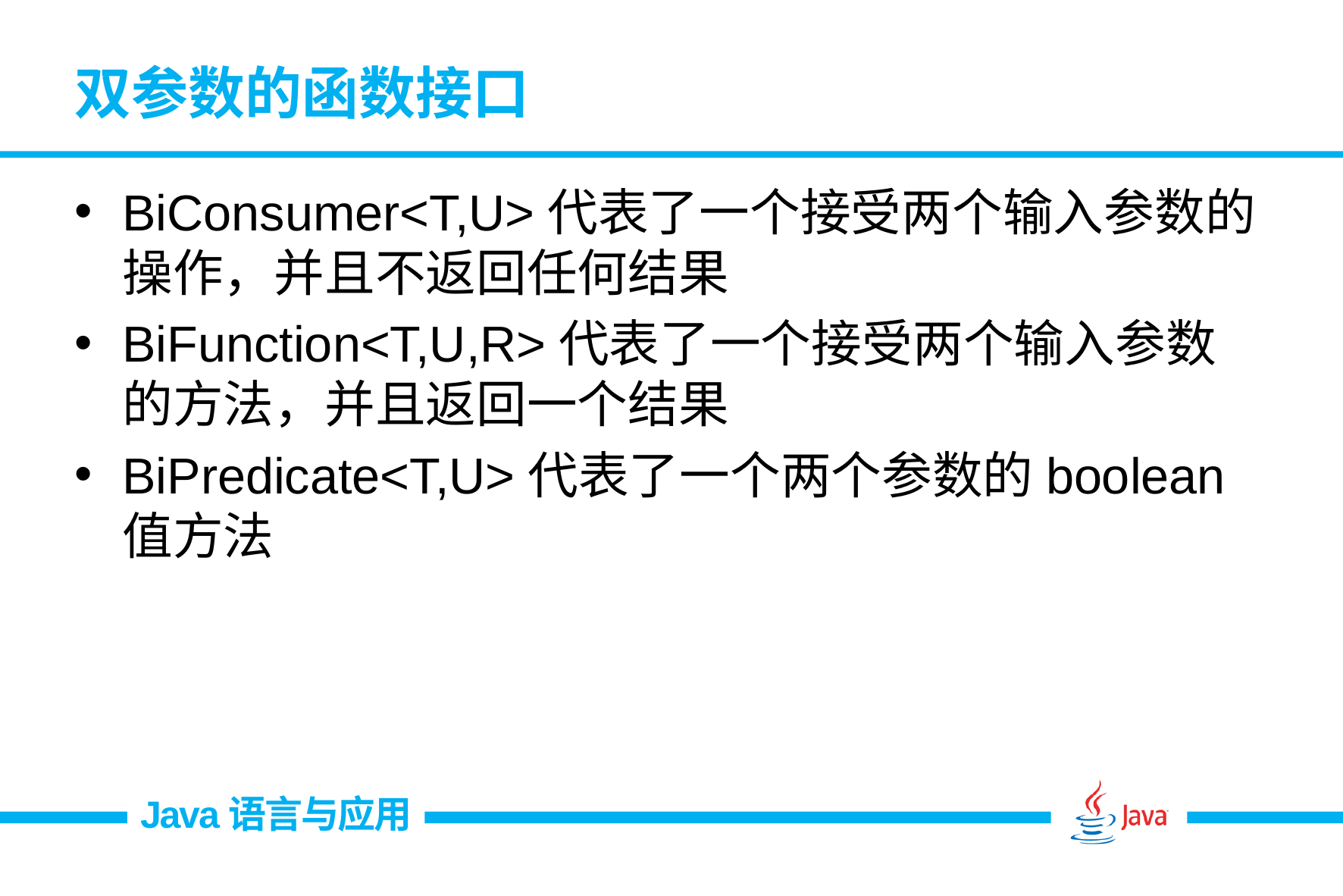

# 双参数的函数接口
BiConsumer<T,U>代表了一个接受两个输入参数的操作，并且不返回任何结果
BiFunction<T,U,R>代表了一个接受两个输入参数的方法，并且返回一个结果
BiPredicate<T,U>代表了一个两个参数的boolean值方法